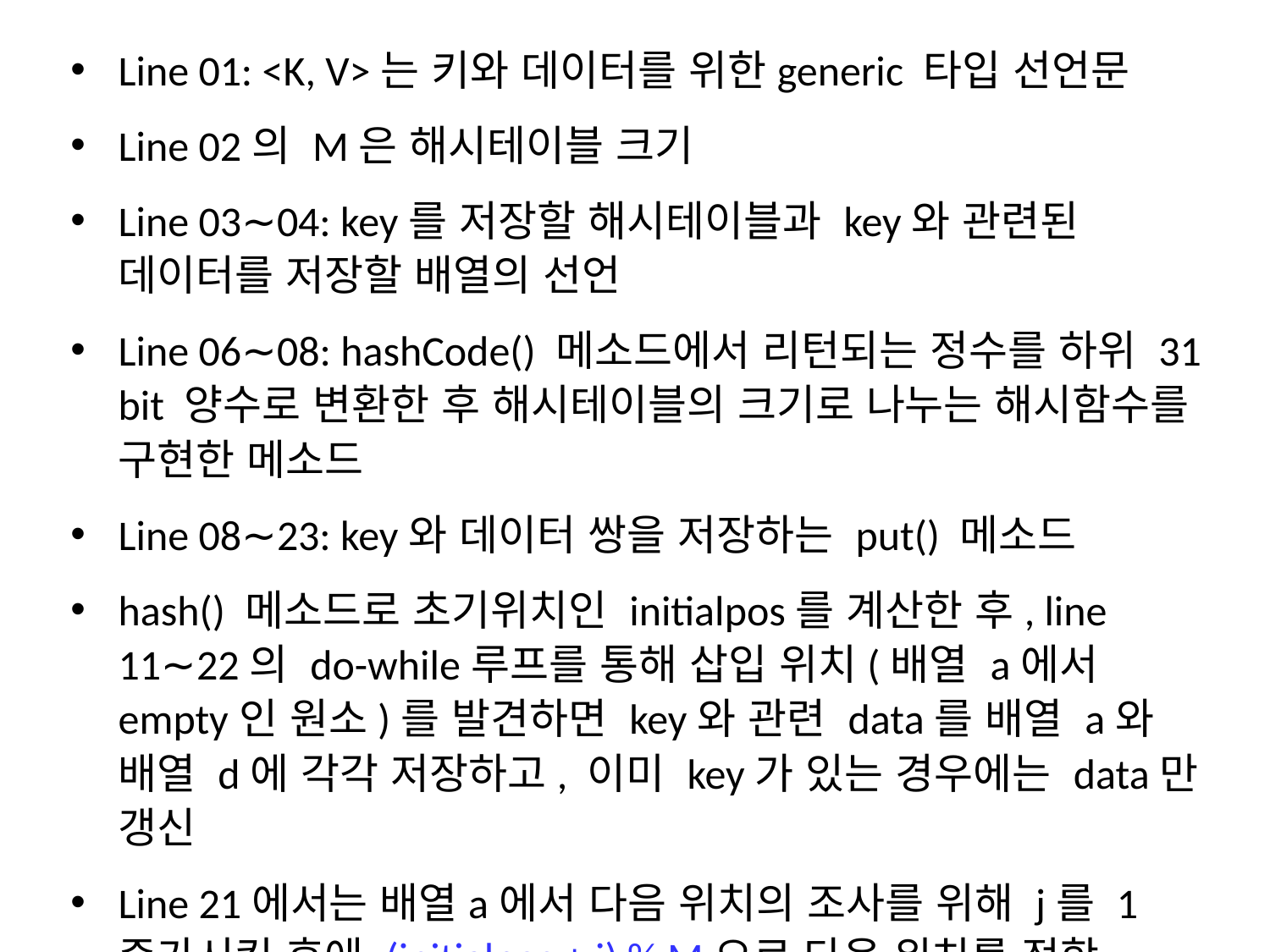

Line 01: <K, V>는 키와 데이터를 위한generic 타입 선언문
Line 02의 M은 해시테이블 크기
Line 03∼04: key를 저장할 해시테이블과 key와 관련된 데이터를 저장할 배열의 선언
Line 06∼08: hashCode() 메소드에서 리턴되는 정수를 하위 31 bit 양수로 변환한 후 해시테이블의 크기로 나누는 해시함수를 구현한 메소드
Line 08∼23: key와 데이터 쌍을 저장하는 put() 메소드
hash() 메소드로 초기위치인 initialpos를 계산한 후, line 11∼22의 do-while루프를 통해 삽입 위치(배열 a에서 empty인 원소)를 발견하면 key와 관련 data를 배열 a와 배열 d에 각각 저장하고, 이미 key가 있는 경우에는 data만 갱신
Line 21에서는 배열a에서 다음 위치의 조사를 위해 j를 1 증가시킨 후에 (initialpos + j) % M으로 다음 위치를 정함